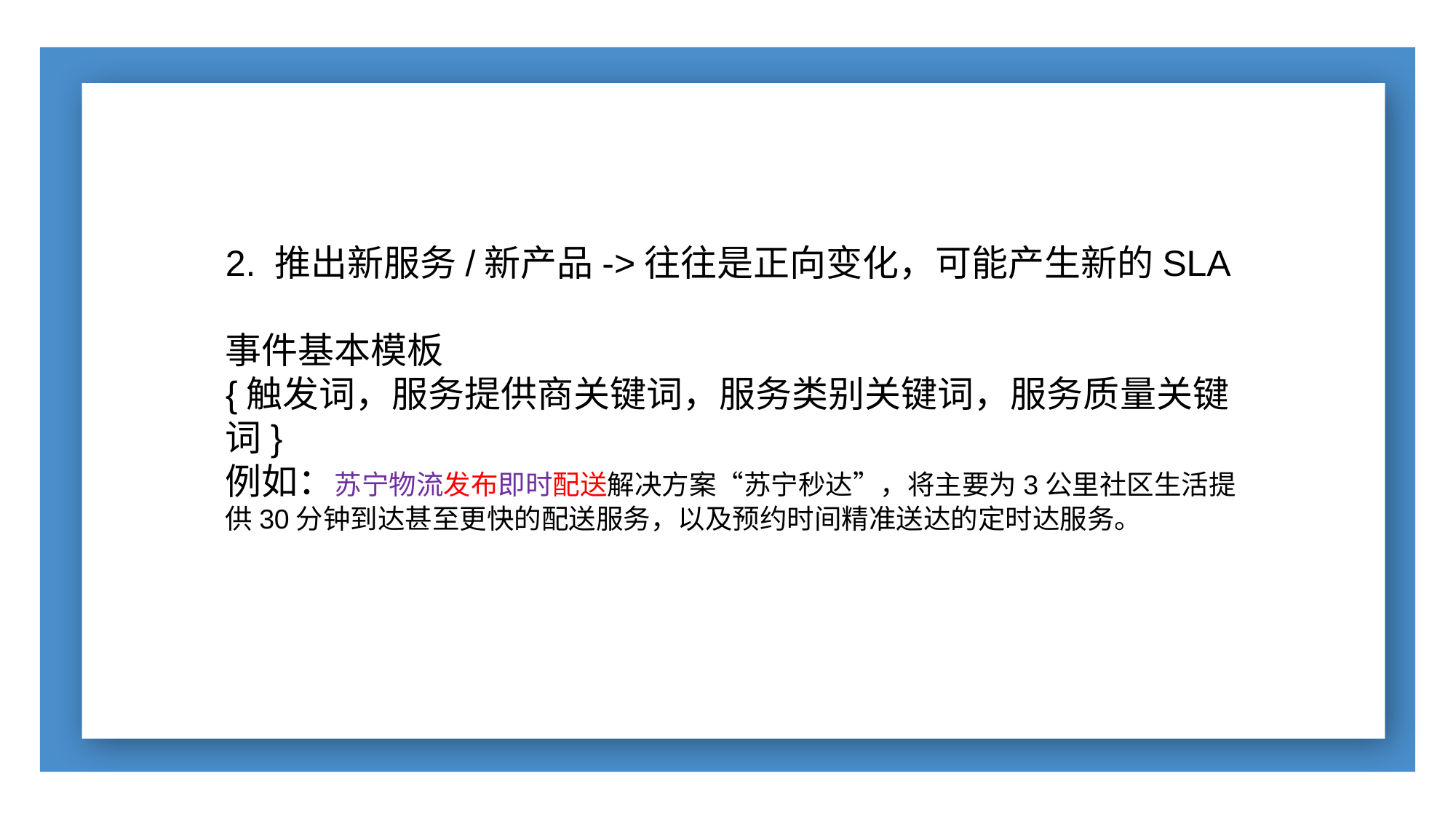

2. 推出新服务/新产品->往往是正向变化，可能产生新的SLA

事件基本模板
{触发词，服务提供商关键词，服务类别关键词，服务质量关键词}
例如：苏宁物流发布即时配送解决方案“苏宁秒达”，将主要为3公里社区生活提供30分钟到达甚至更快的配送服务，以及预约时间精准送达的定时达服务。

概述
合作QQ： 243001978